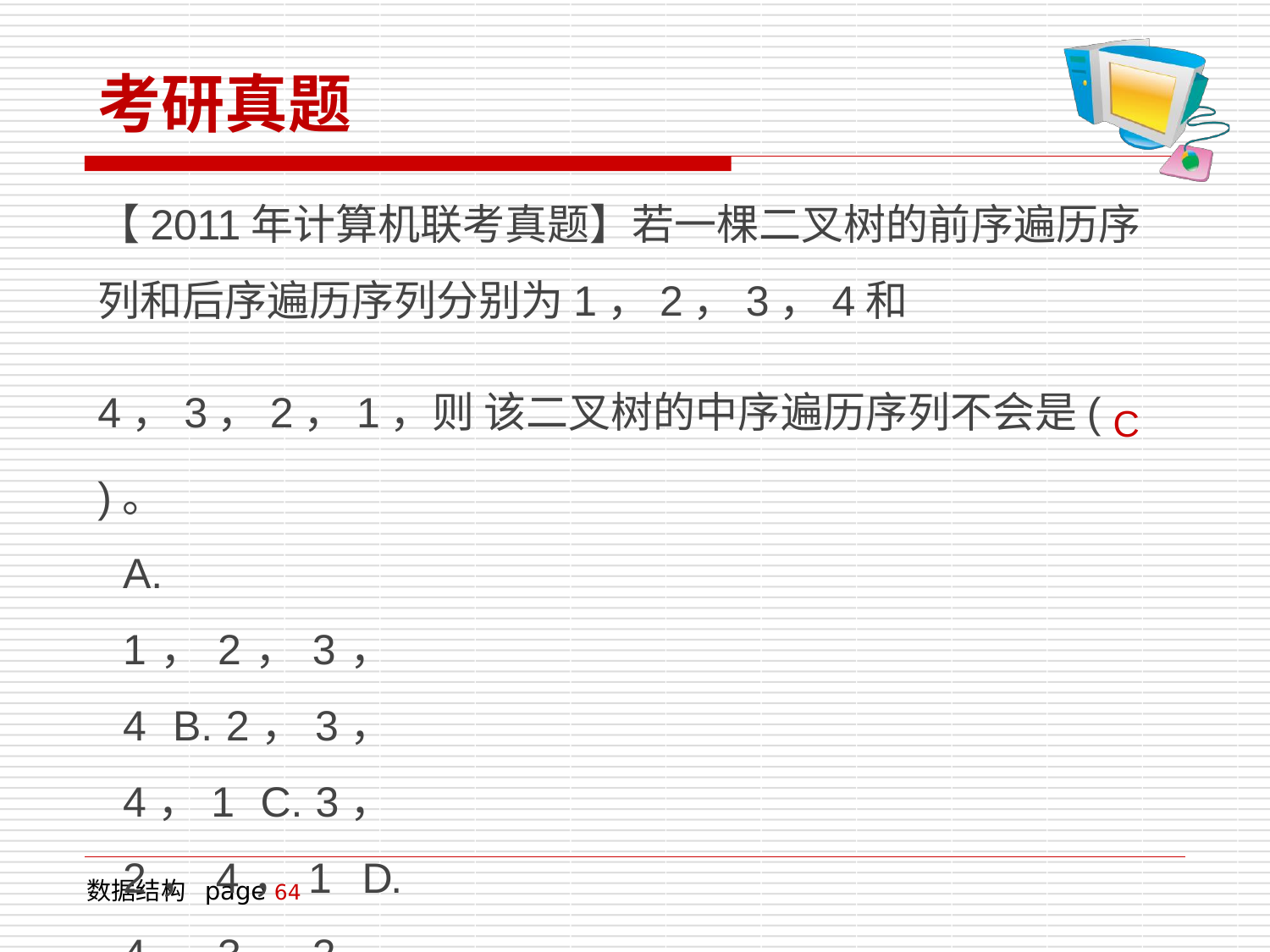

# 考研真题

【2011年计算机联考真题】若一棵二叉树的前序遍历序 列和后序遍历序列分别为1，2，3，4和4，3，2，1，则 该二叉树的中序遍历序列不会是( C )。
A. 1，2，3，4  B. 2，3，4，1  C. 3，2，4，1  D. 4，3，2，1

数据结构 page 64